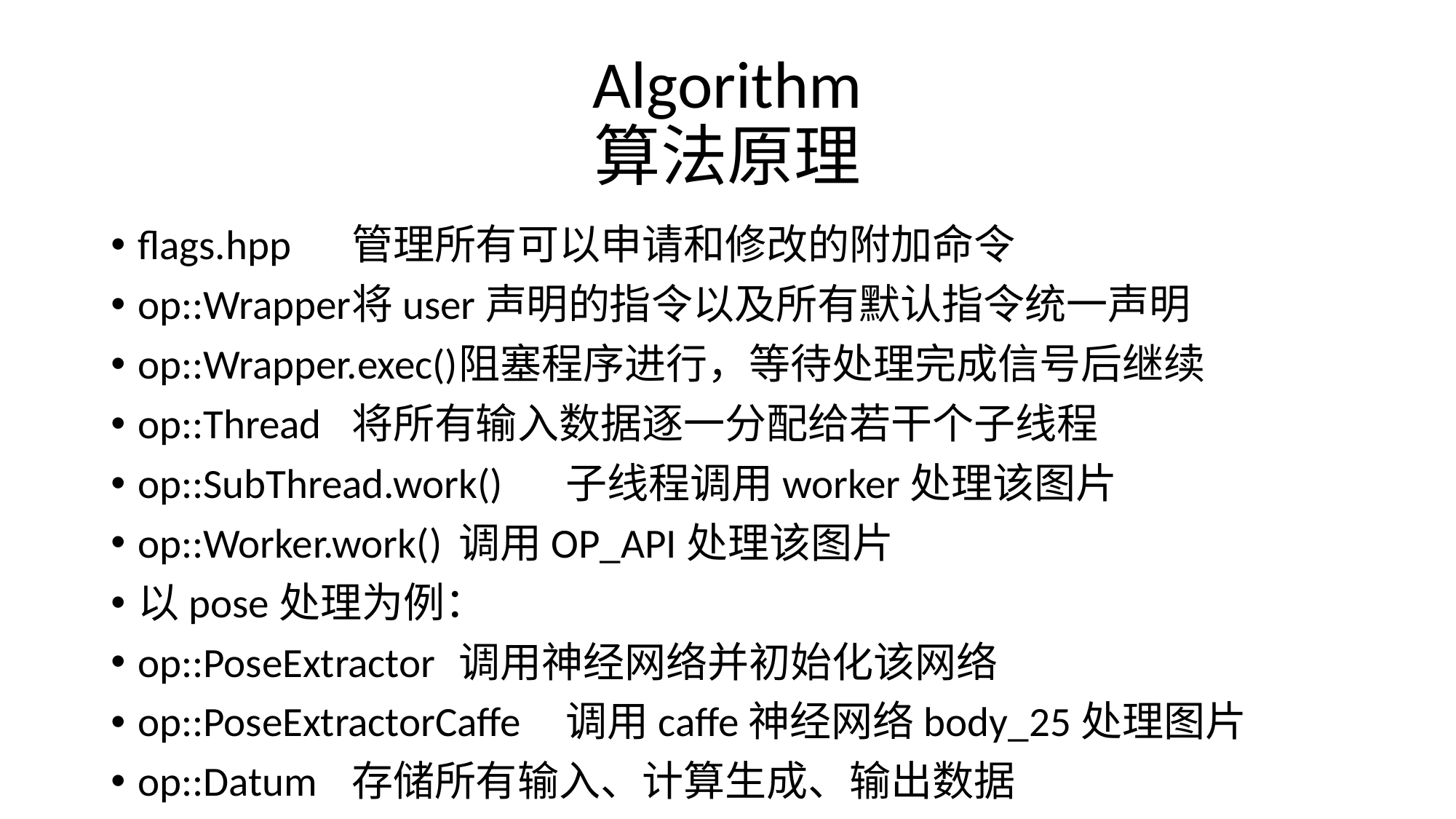

# Algorithm 算法原理
flags.hpp		管理所有可以申请和修改的附加命令
op::Wrapper	将user声明的指令以及所有默认指令统一声明
op::Wrapper.exec()	阻塞程序进行，等待处理完成信号后继续
op::Thread			将所有输入数据逐一分配给若干个子线程
op::SubThread.work()	子线程调用worker处理该图片
op::Worker.work()	调用OP_API处理该图片
以pose处理为例：
op::PoseExtractor	调用神经网络并初始化该网络
op::PoseExtractorCaffe	调用caffe神经网络body_25处理图片
op::Datum		存储所有输入、计算生成、输出数据